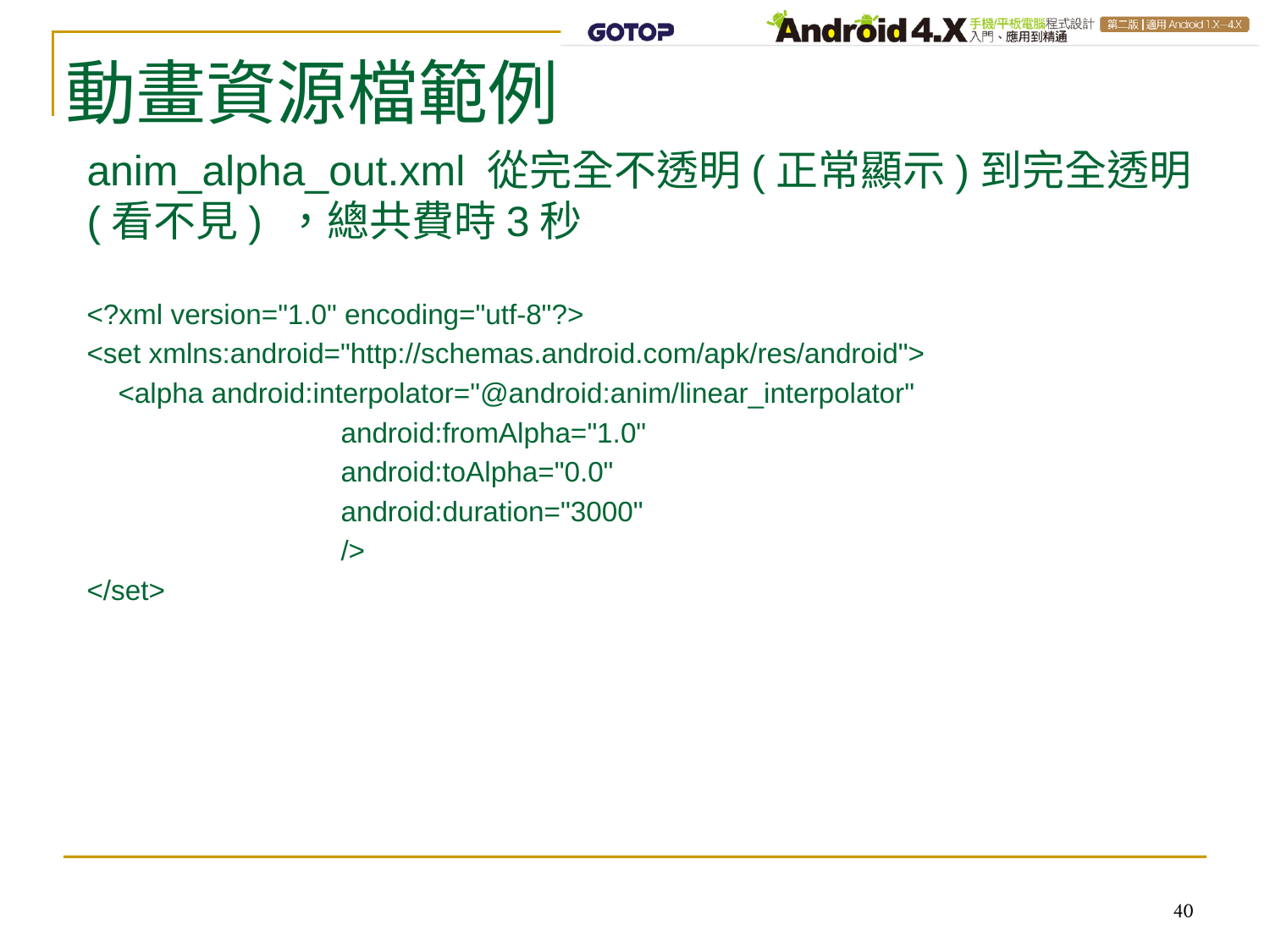

# 動畫資源檔範例
anim_alpha_out.xml 從完全不透明(正常顯示)到完全透明(看不見) ，總共費時3秒
<?xml version="1.0" encoding="utf-8"?>
<set xmlns:android="http://schemas.android.com/apk/res/android">
    <alpha android:interpolator="@android:anim/linear_interpolator"
		android:fromAlpha="1.0"
		android:toAlpha="0.0"
		android:duration="3000"
		/>
</set>
40